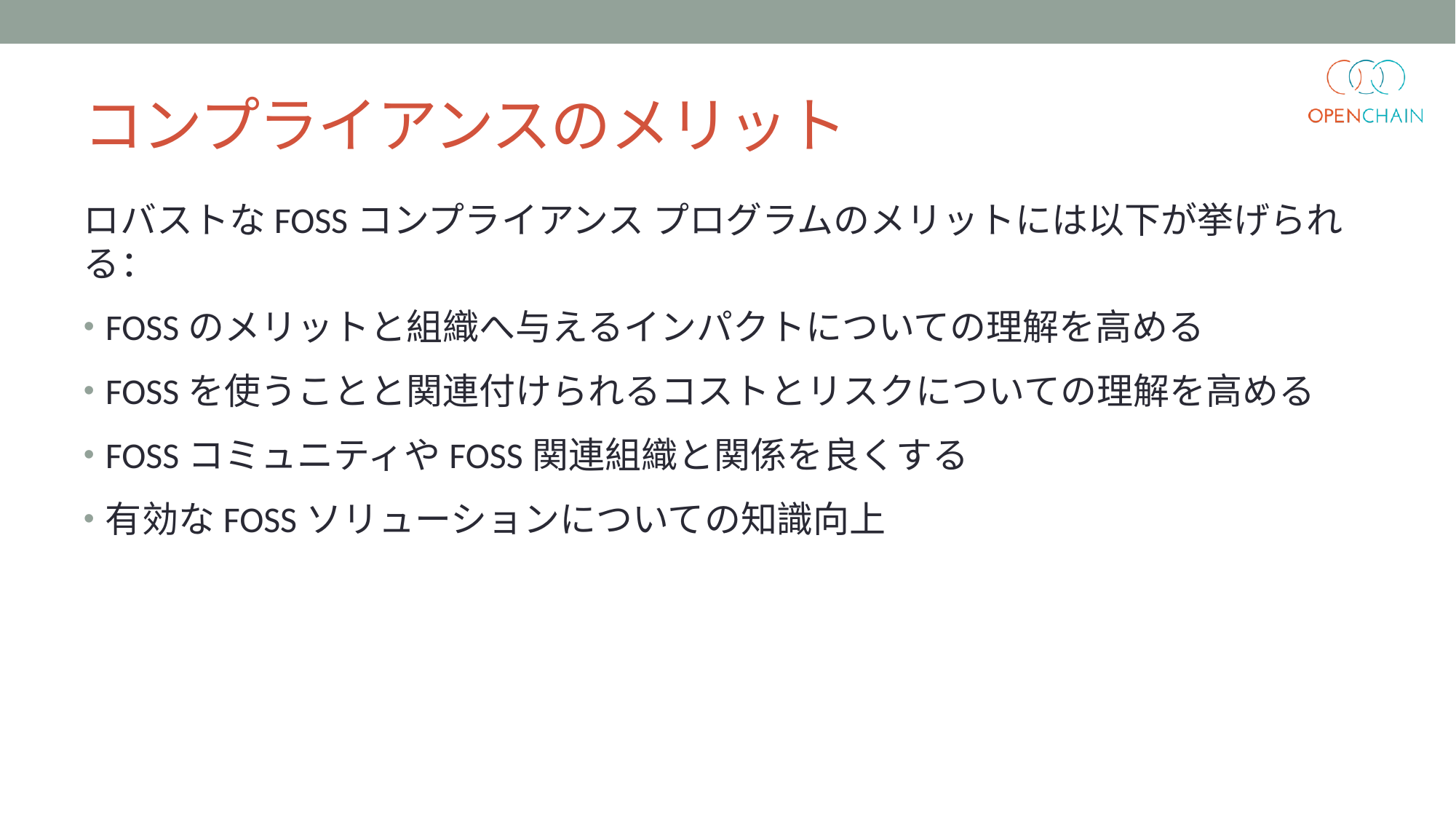

# コンプライアンスのメリット
ロバストなFOSSコンプライアンス プログラムのメリットには以下が挙げられる：
FOSSのメリットと組織へ与えるインパクトについての理解を高める
FOSSを使うことと関連付けられるコストとリスクについての理解を高める
FOSSコミュニティやFOSS関連組織と関係を良くする
有効なFOSSソリューションについての知識向上